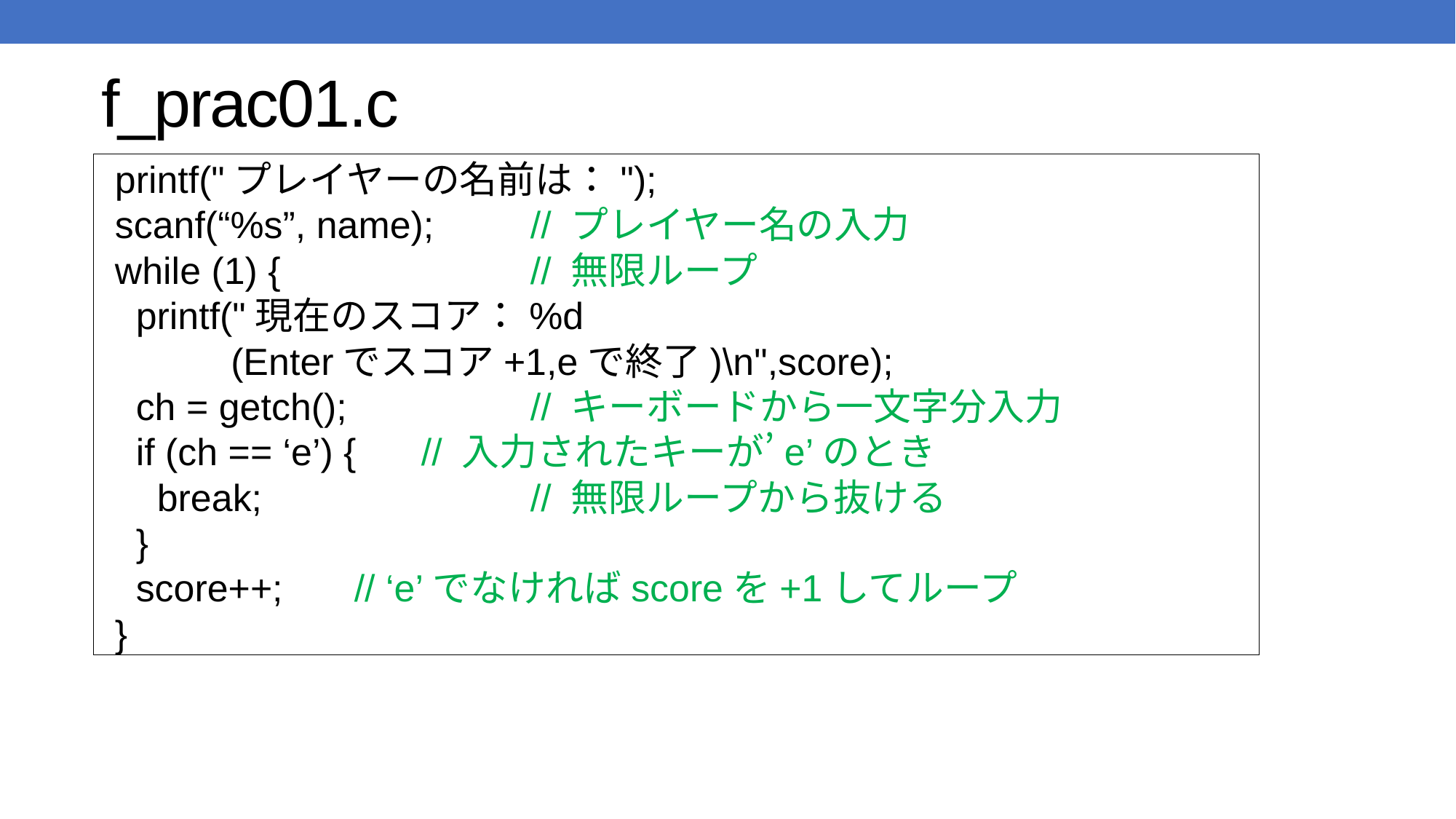

# f_prac01.c
  printf("プレイヤーの名前は：");
  scanf(“%s”, name);	// プレイヤー名の入力
  while (1) {			// 無限ループ
    printf("現在のスコア：%d
             (Enterでスコア+1,eで終了)\n",score);
    ch = getch();	  	// キーボードから一文字分入力
    if (ch == ‘e’) {	// 入力されたキーが’e’のとき
      break;	    		// 無限ループから抜ける
    }
    score++;	    // ‘e’でなければscoreを+1してループ
  }